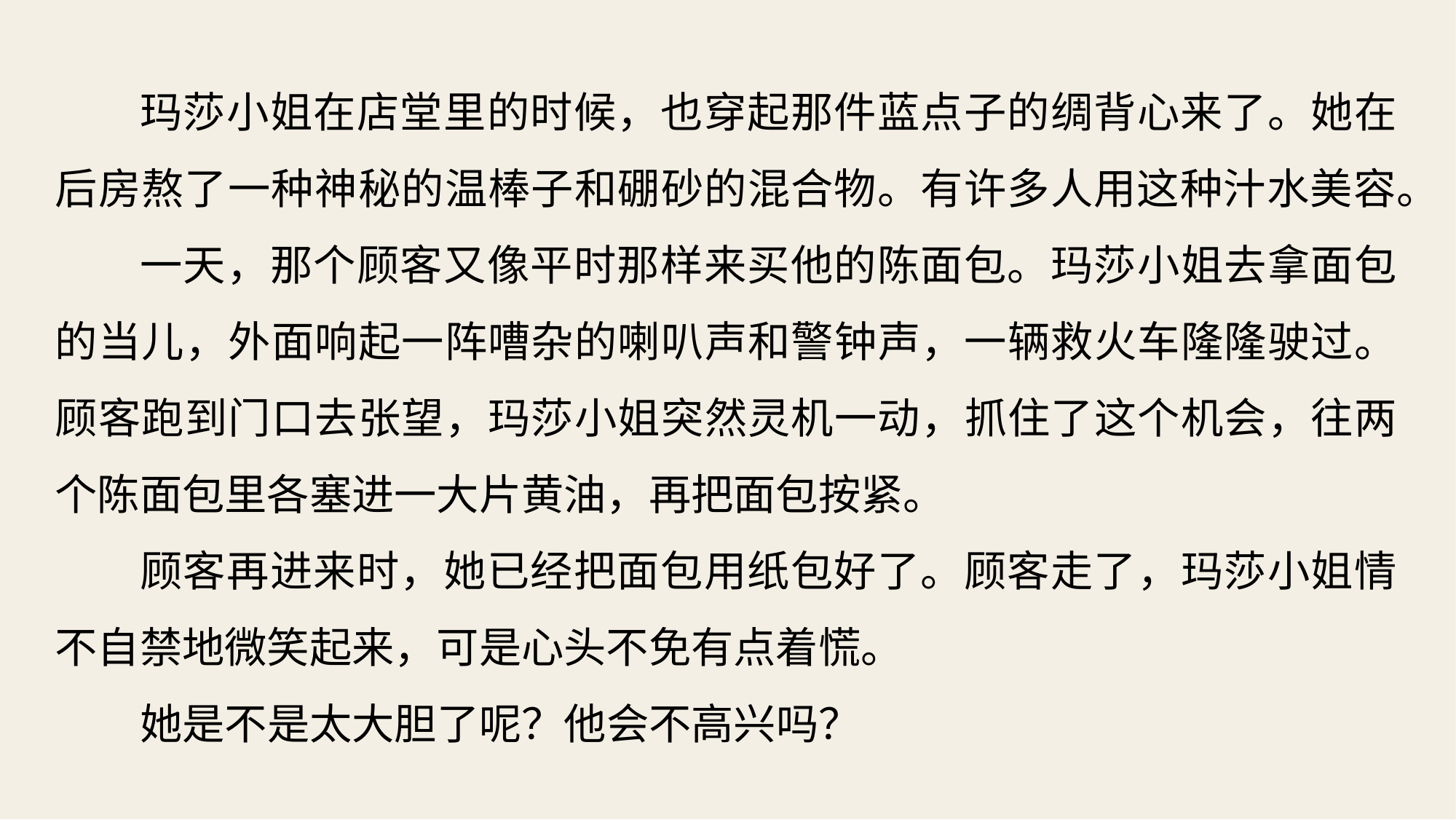

玛莎小姐在店堂里的时候，也穿起那件蓝点子的绸背心来了。她在后房熬了一种神秘的温棒子和硼砂的混合物。有许多人用这种汁水美容。
一天，那个顾客又像平时那样来买他的陈面包。玛莎小姐去拿面包的当儿，外面响起一阵嘈杂的喇叭声和警钟声，一辆救火车隆隆驶过。顾客跑到门口去张望，玛莎小姐突然灵机一动，抓住了这个机会，往两个陈面包里各塞进一大片黄油，再把面包按紧。
顾客再进来时，她已经把面包用纸包好了。顾客走了，玛莎小姐情不自禁地微笑起来，可是心头不免有点着慌。
她是不是太大胆了呢？他会不高兴吗？